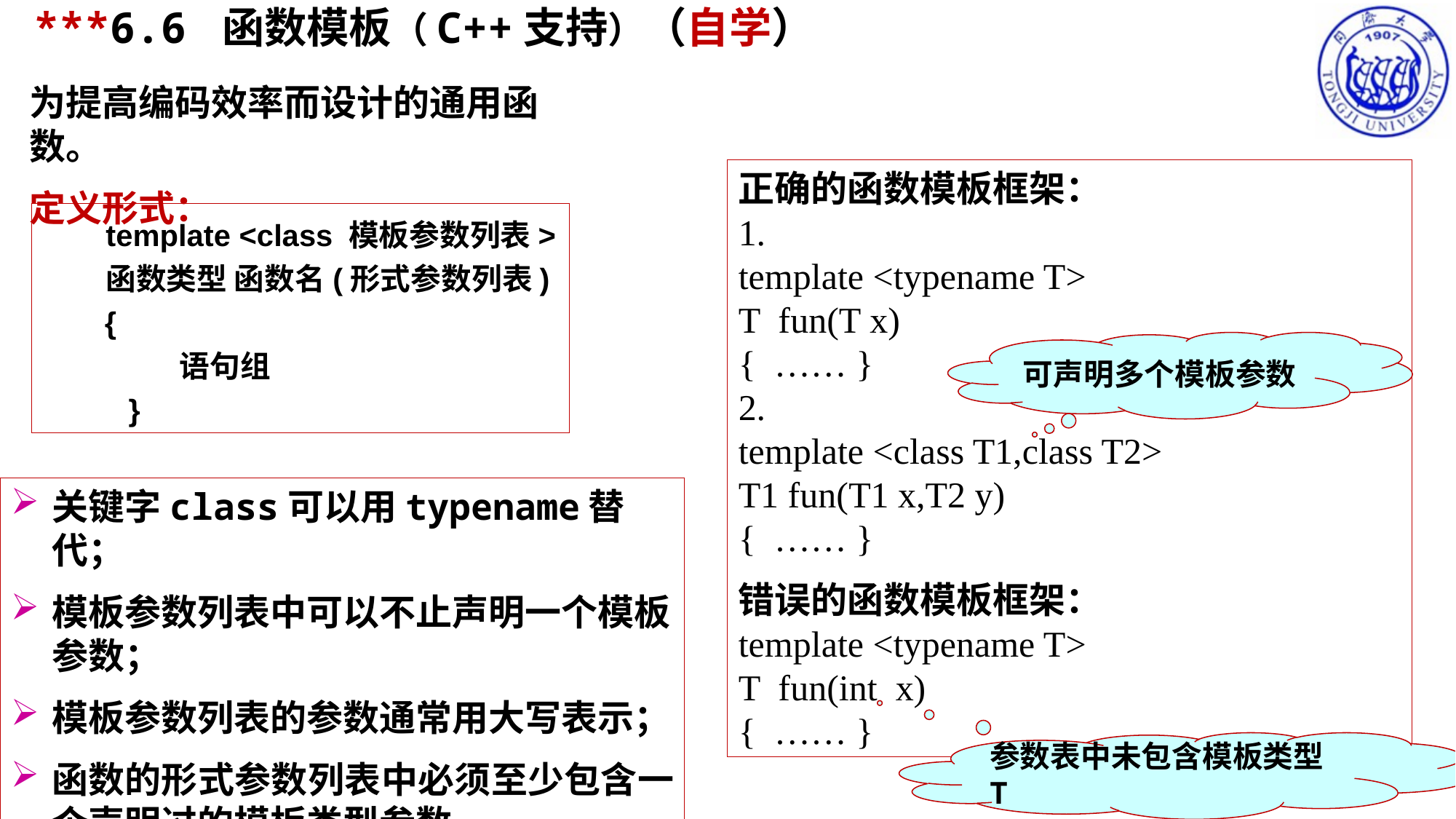

***6.6 函数模板（C++支持）（自学）
为提高编码效率而设计的通用函数。
定义形式：
正确的函数模板框架：
1.
template <typename T>
T  fun(T x)
{  …… }
2.
template <class T1,class T2>
T1 fun(T1 x,T2 y)
{  …… }
错误的函数模板框架：
template <typename T>
T  fun(int  x)
{  …… }
template <class 模板参数列表>
函数类型 函数名(形式参数列表)
{
    语句组
}
可声明多个模板参数
关键字class可以用typename替代；
模板参数列表中可以不止声明一个模板参数；
模板参数列表的参数通常用大写表示；
函数的形式参数列表中必须至少包含一个声明过的模板类型参数。
参数表中未包含模板类型T